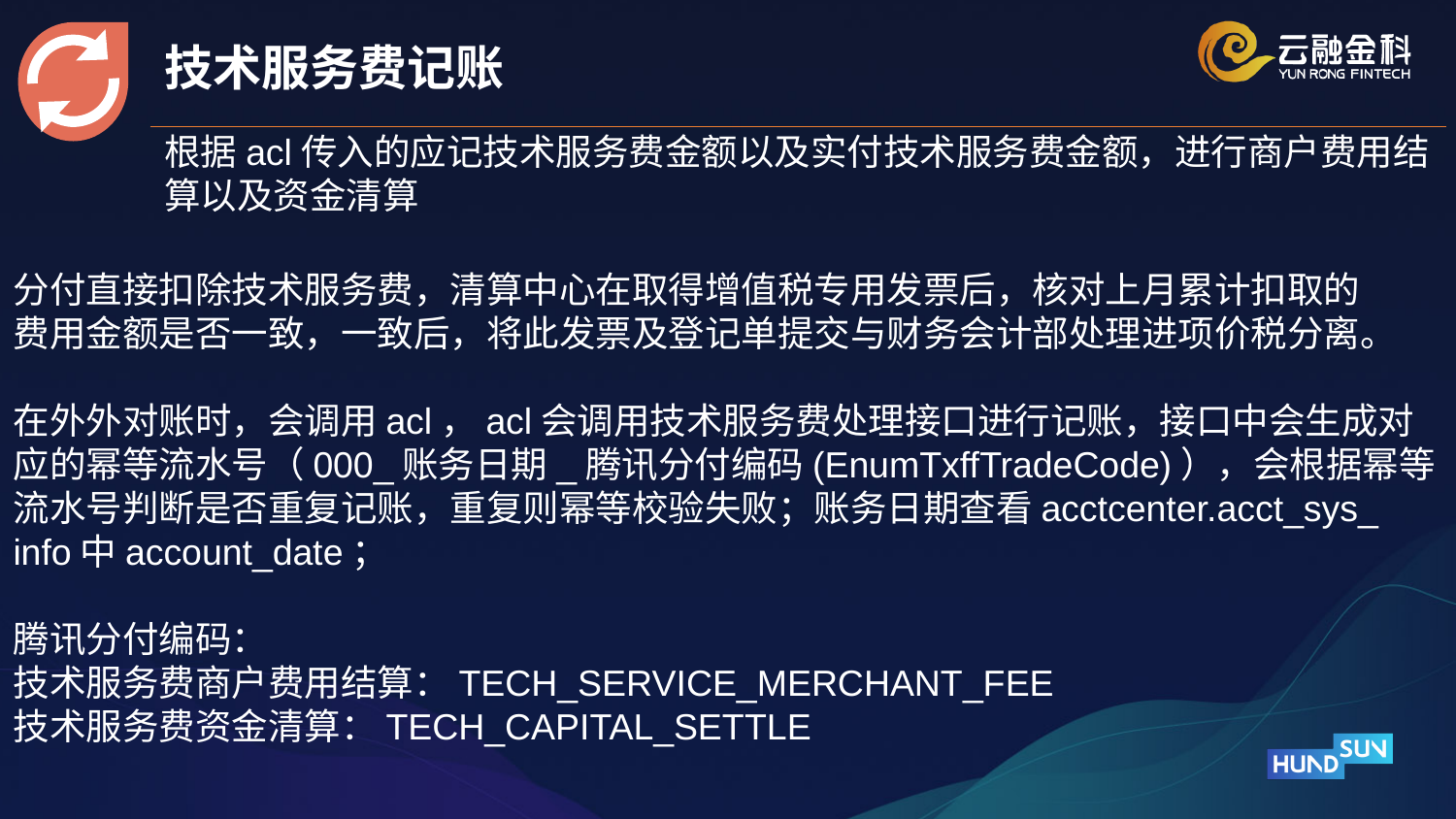

技术服务费记账

根据acl传入的应记技术服务费金额以及实付技术服务费金额，进行商户费用结算以及资金清算
分付直接扣除技术服务费，清算中心在取得增值税专用发票后，核对上月累计扣取的
费用金额是否一致，一致后，将此发票及登记单提交与财务会计部处理进项价税分离。

在外外对账时，会调用acl，acl会调用技术服务费处理接口进行记账，接口中会生成对
应的幂等流水号（000_账务日期_腾讯分付编码(EnumTxffTradeCode)），会根据幂等
流水号判断是否重复记账，重复则幂等校验失败；账务日期查看acctcenter.acct_sys_
info中account_date；

腾讯分付编码：
技术服务费商户费用结算：TECH_SERVICE_MERCHANT_FEE
技术服务费资金清算：TECH_CAPITAL_SETTLE